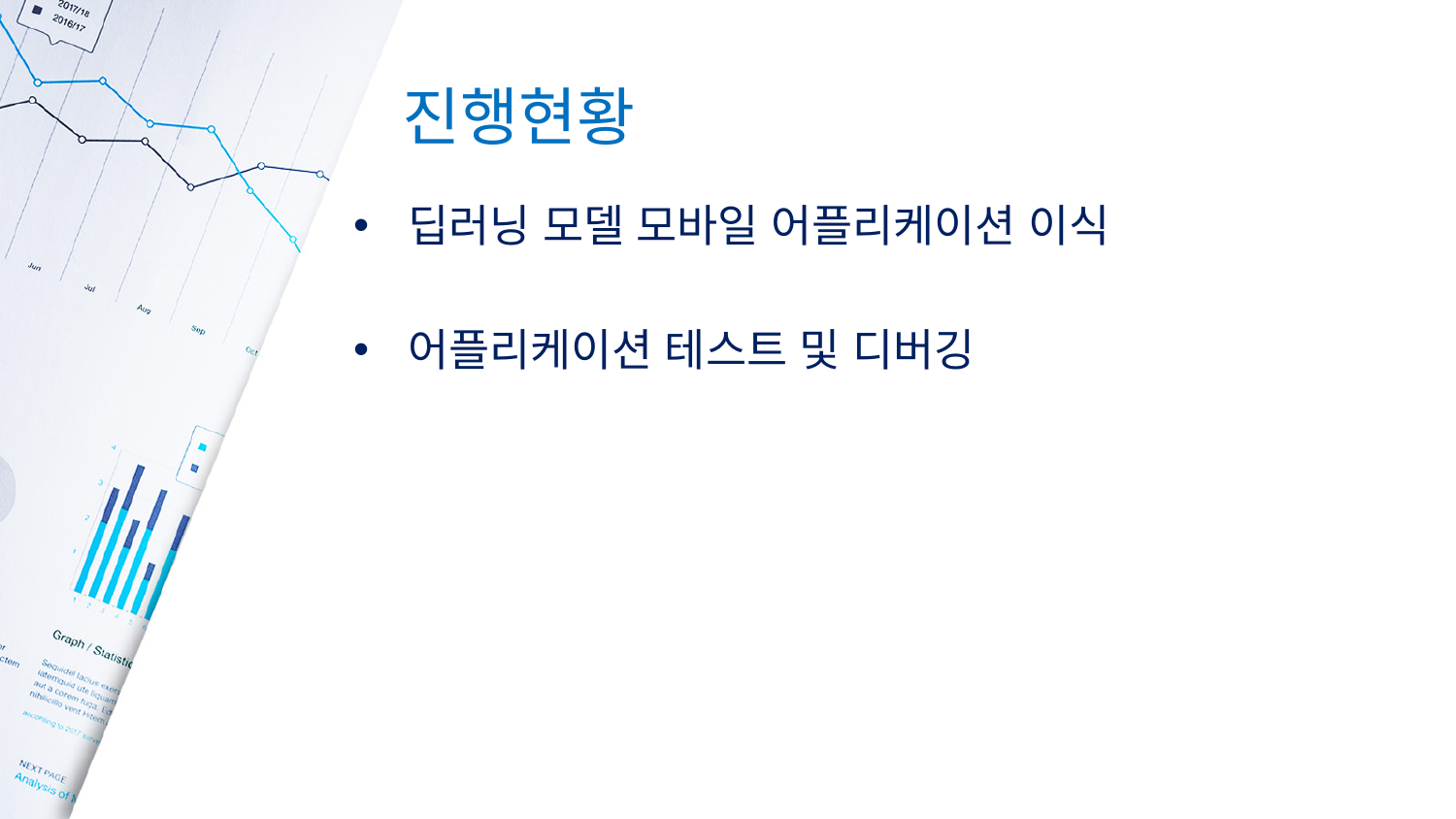

# 진행현황
딥러닝 모델 모바일 어플리케이션 이식

어플리케이션 테스트 및 디버깅